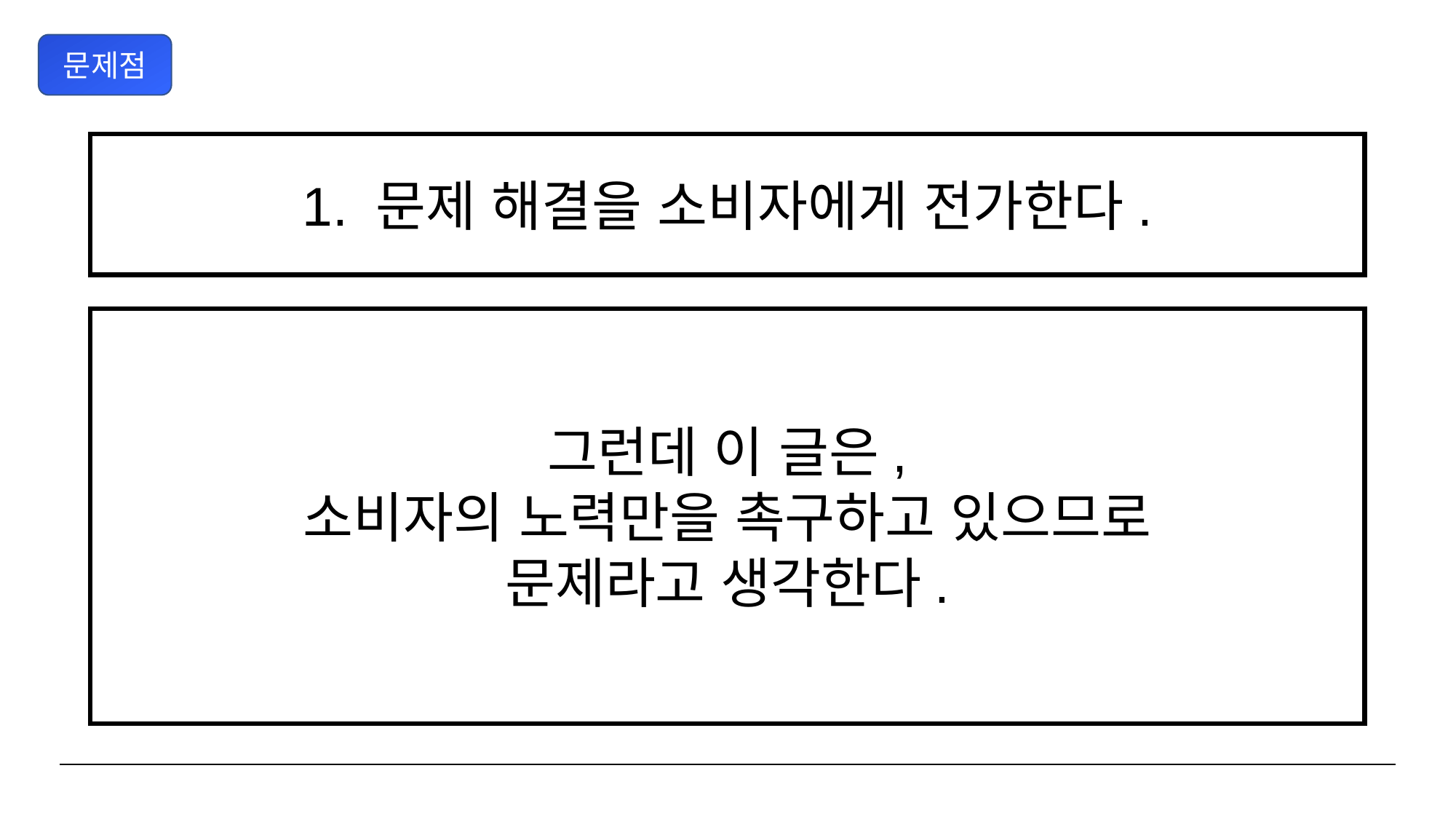

문제점
1. 문제 해결을 소비자에게 전가한다.
그런데 이 글은,
소비자의 노력만을 촉구하고 있으므로
문제라고 생각한다.